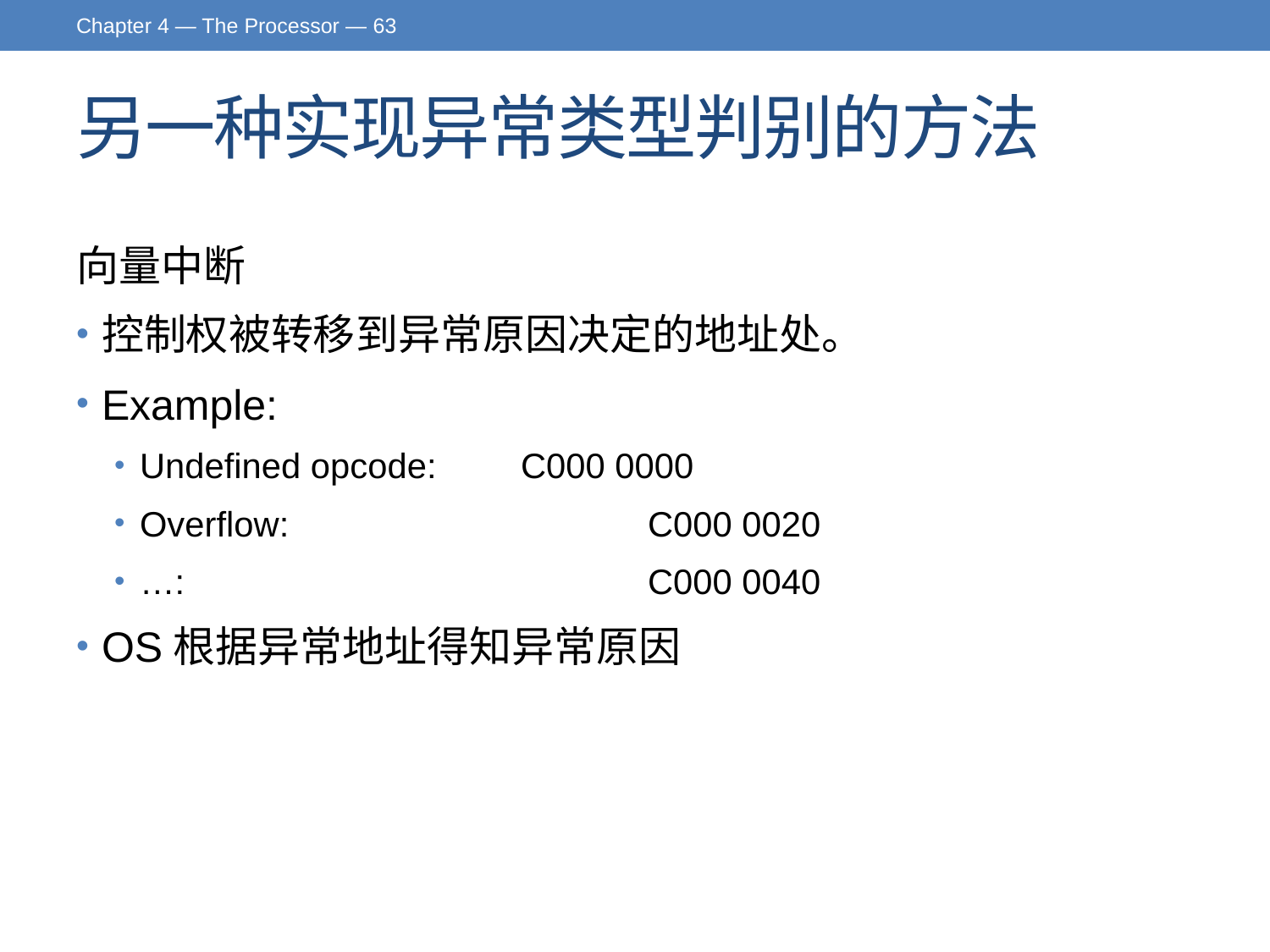

Chapter 4 — The Processor — 63
# 另一种实现异常类型判别的方法
向量中断
控制权被转移到异常原因决定的地址处。
Example:
Undefined opcode:	C000 0000
Overflow:			C000 0020
…:				C000 0040
OS根据异常地址得知异常原因